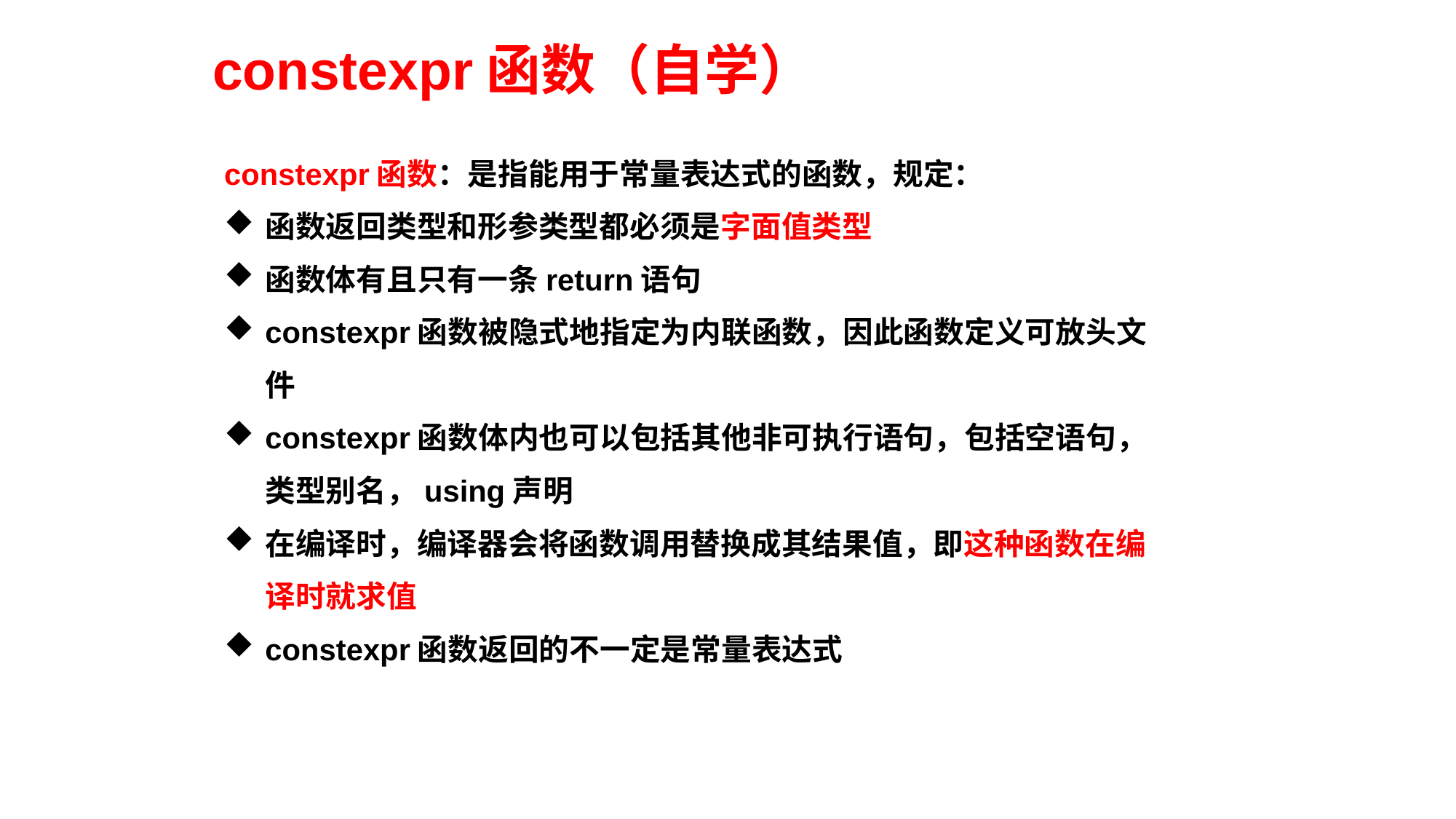

# constexpr函数（自学）
	constexpr函数：是指能用于常量表达式的函数，规定：
函数返回类型和形参类型都必须是字面值类型
函数体有且只有一条return语句
constexpr函数被隐式地指定为内联函数，因此函数定义可放头文件
constexpr函数体内也可以包括其他非可执行语句，包括空语句，类型别名，using声明
在编译时，编译器会将函数调用替换成其结果值，即这种函数在编译时就求值
constexpr函数返回的不一定是常量表达式